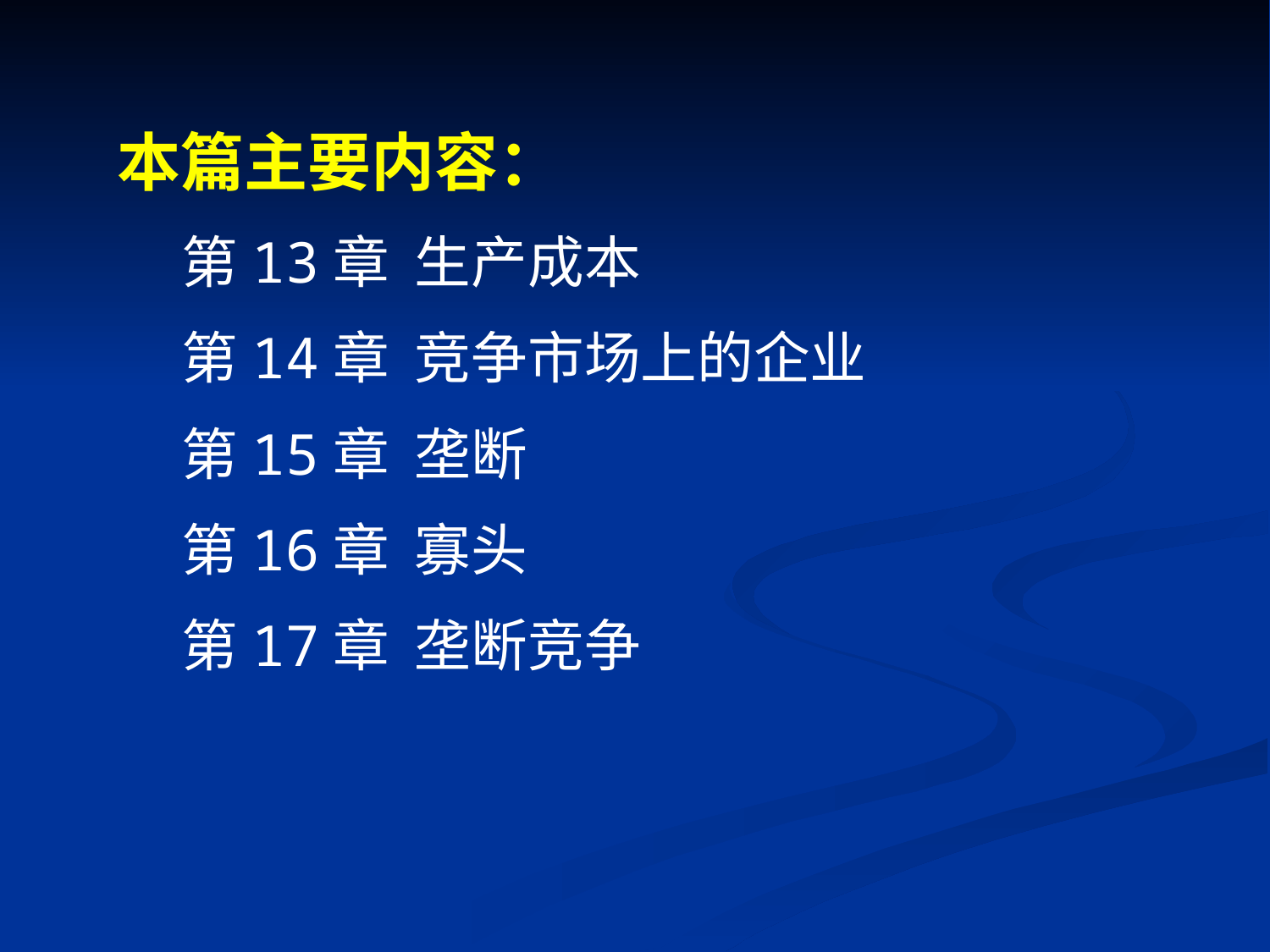

本篇主要内容：
    第13章  生产成本
    第14章  竞争市场上的企业
    第15章  垄断
    第16章  寡头
    第17章  垄断竞争
12